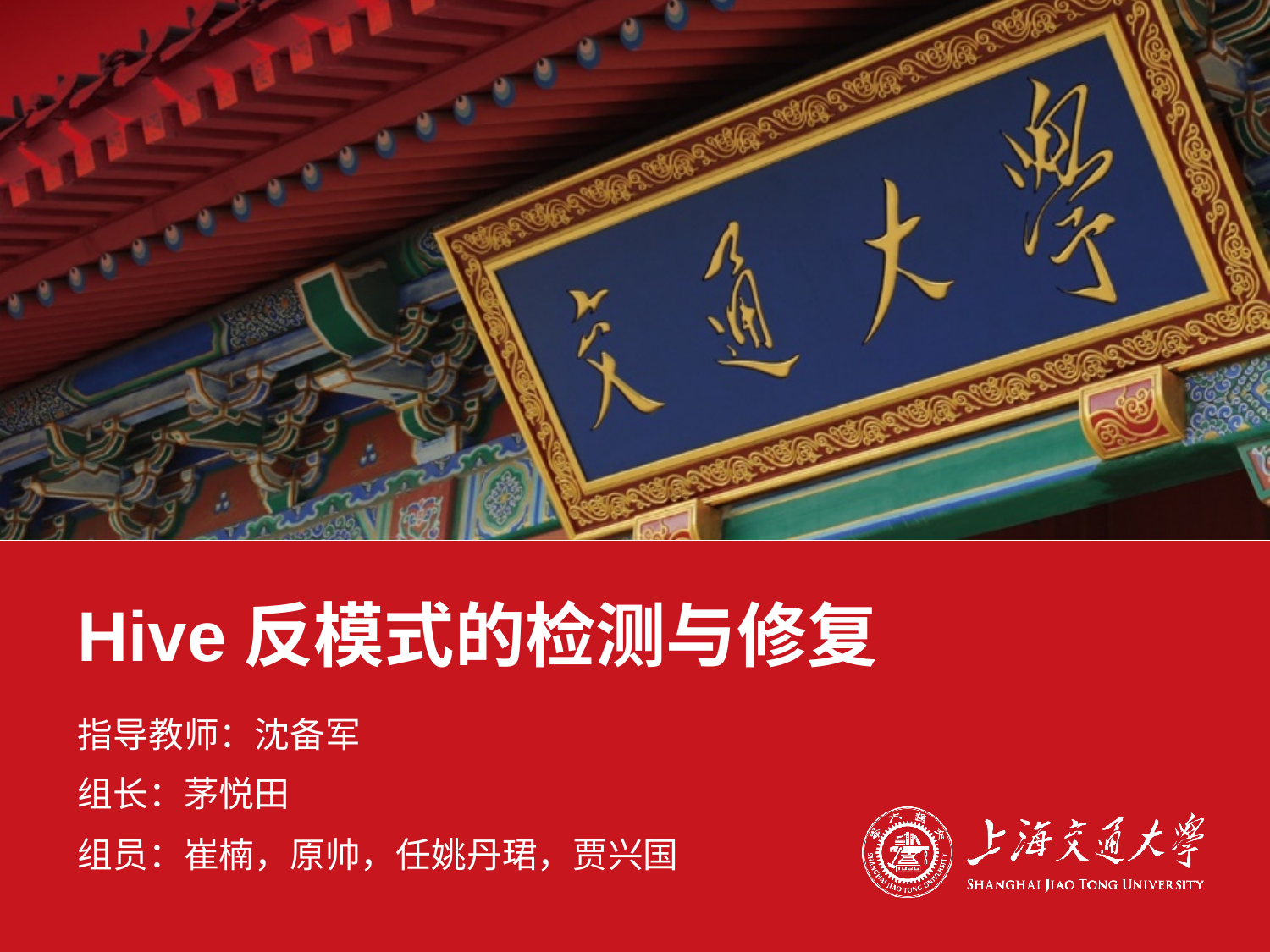

# Hive反模式的检测与修复
指导教师：沈备军
组长：茅悦田
组员：崔楠，原帅，任姚丹珺，贾兴国